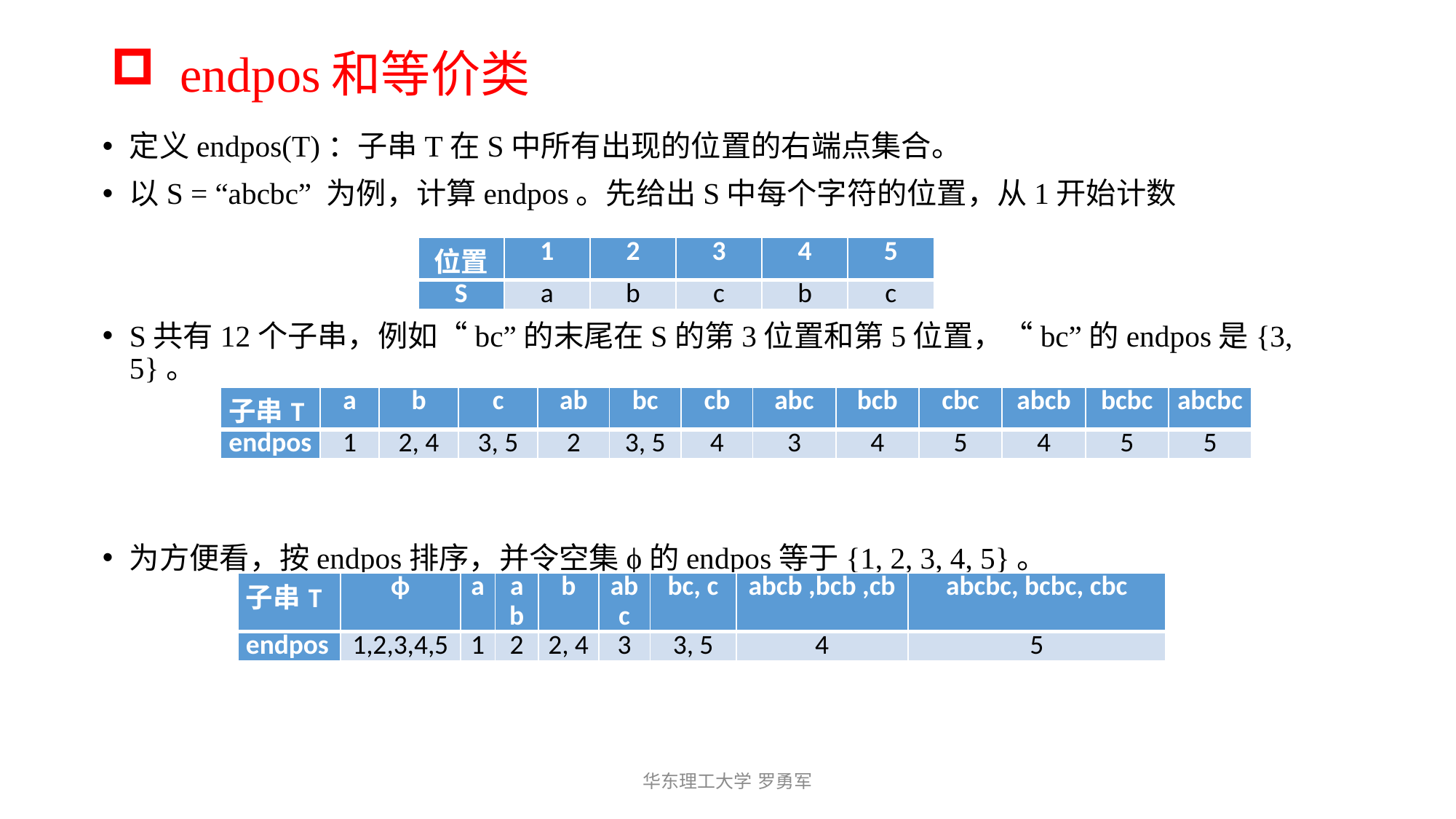

# endpos和等价类
定义endpos(T)：子串T在S中所有出现的位置的右端点集合。
以S = “abcbc” 为例，计算endpos。先给出S中每个字符的位置，从1开始计数

S共有12个子串，例如“bc”的末尾在S的第3位置和第5位置，“bc”的endpos是{3, 5}。

为方便看，按endpos排序，并令空集ϕ的endpos等于{1, 2, 3, 4, 5}。

| 位置 | 1 | 2 | 3 | 4 | 5 |
| --- | --- | --- | --- | --- | --- |
| S | a | b | c | b | c |
| 子串T | a | b | c | ab | bc | cb | abc | bcb | cbc | abcb | bcbc | abcbc |
| --- | --- | --- | --- | --- | --- | --- | --- | --- | --- | --- | --- | --- |
| endpos | 1 | 2, 4 | 3, 5 | 2 | 3, 5 | 4 | 3 | 4 | 5 | 4 | 5 | 5 |
| 子串T | ϕ | a | ab | b | abc | bc, c | abcb ,bcb ,cb | abcbc, bcbc, cbc |
| --- | --- | --- | --- | --- | --- | --- | --- | --- |
| endpos | 1,2,3,4,5 | 1 | 2 | 2, 4 | 3 | 3, 5 | 4 | 5 |
华东理工大学 罗勇军